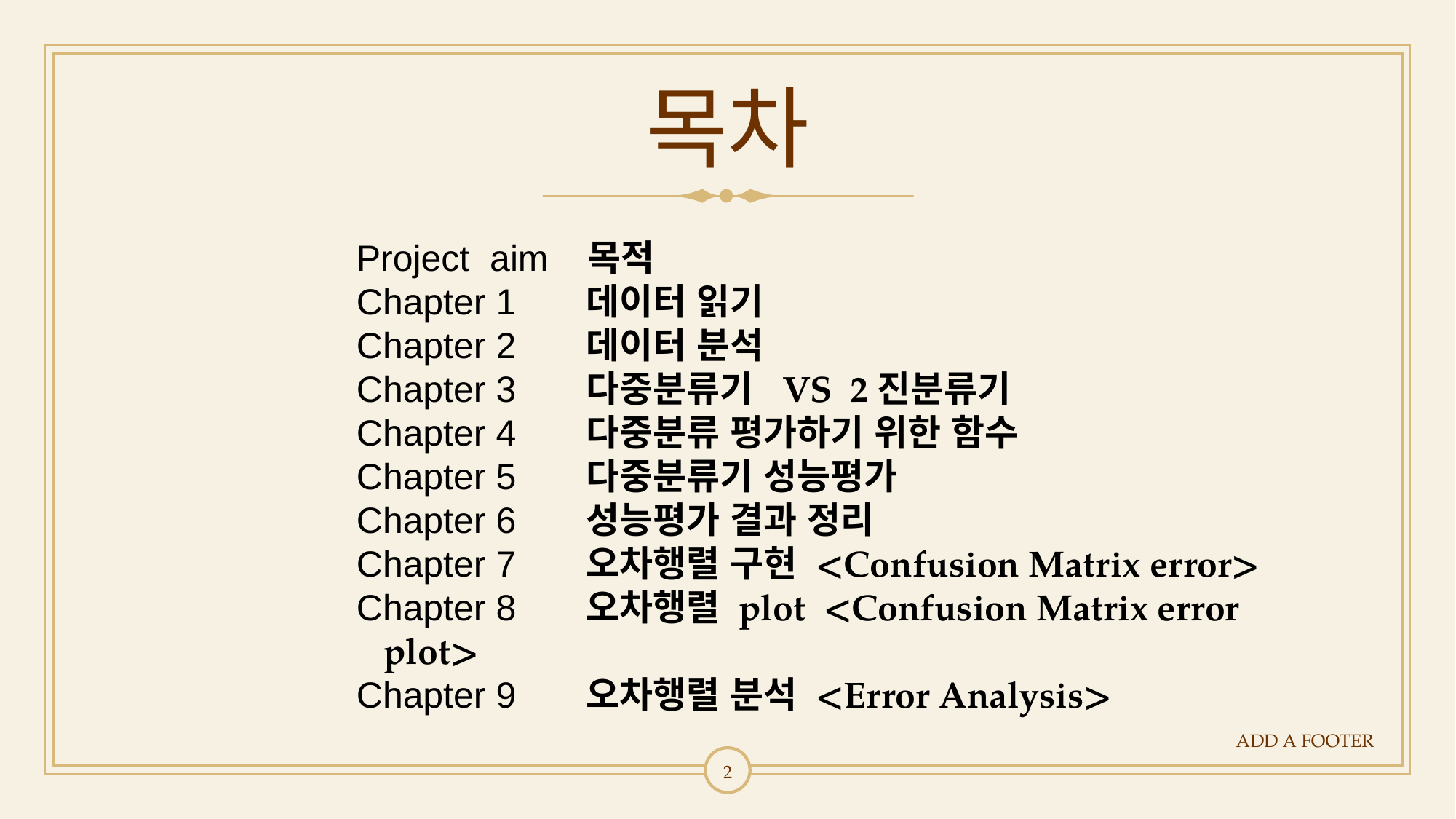

# 목차
Project  aim   목적
Chapter 1      데이터 읽기
Chapter 2      데이터 분석
Chapter 3      다중분류기  VS  2진분류기
Chapter 4      다중분류 평가하기 위한 함수
Chapter 5      다중분류기 성능평가
Chapter 6      성능평가 결과 정리
Chapter 7      오차행렬 구현 <Confusion Matrix error>
Chapter 8      오차행렬 plot  <Confusion Matrix error plot>
Chapter 9      오차행렬 분석 <Error Analysis>
ADD A FOOTER
2